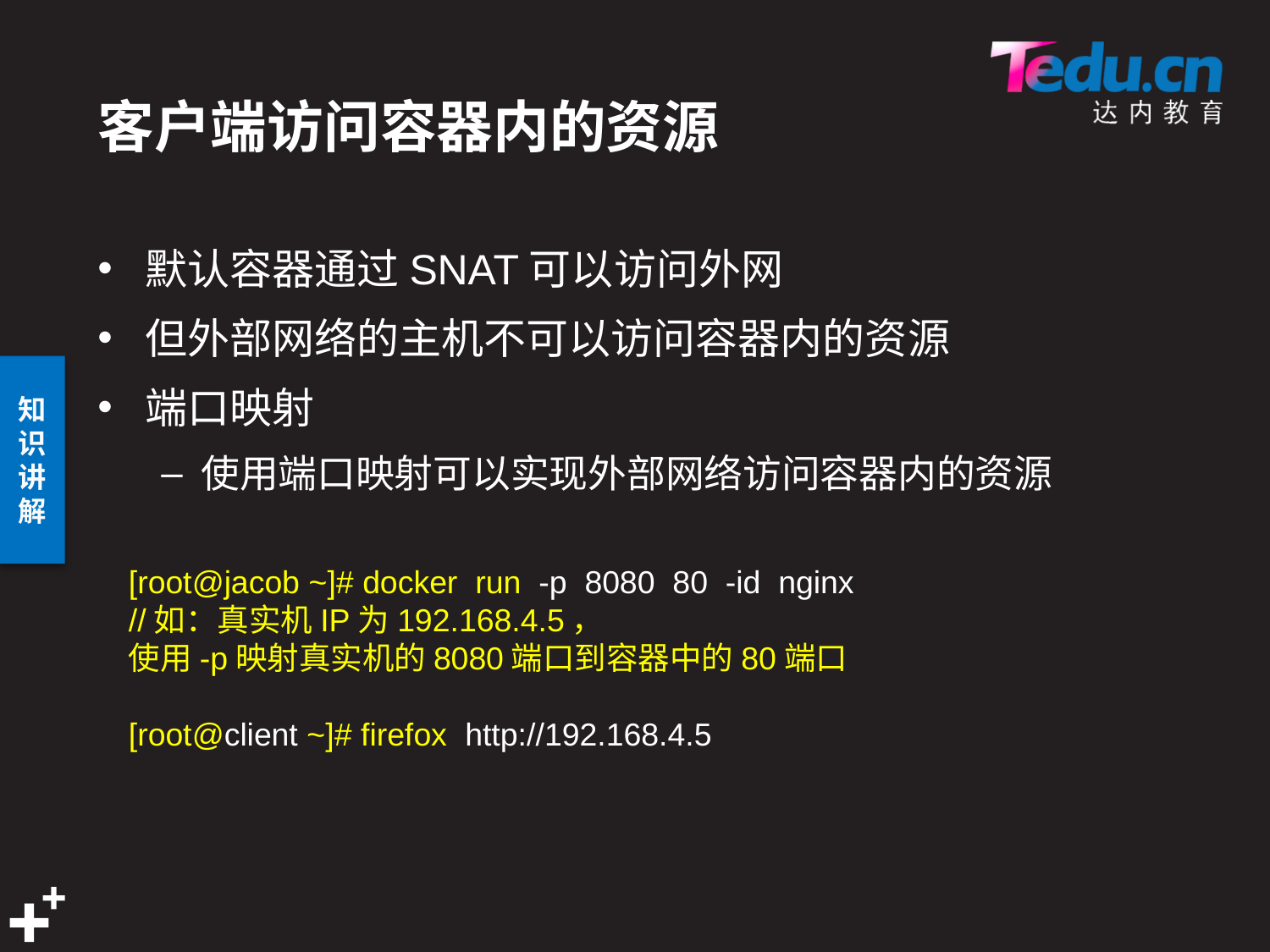

# 客户端访问容器内的资源
默认容器通过SNAT可以访问外网
但外部网络的主机不可以访问容器内的资源
端口映射
使用端口映射可以实现外部网络访问容器内的资源
[root@jacob ~]# docker  run  -p  8080  80  -id  nginx
//如：真实机IP为192.168.4.5，
使用-p映射真实机的8080端口到容器中的80端口

[root@client ~]# firefox  http://192.168.4.5